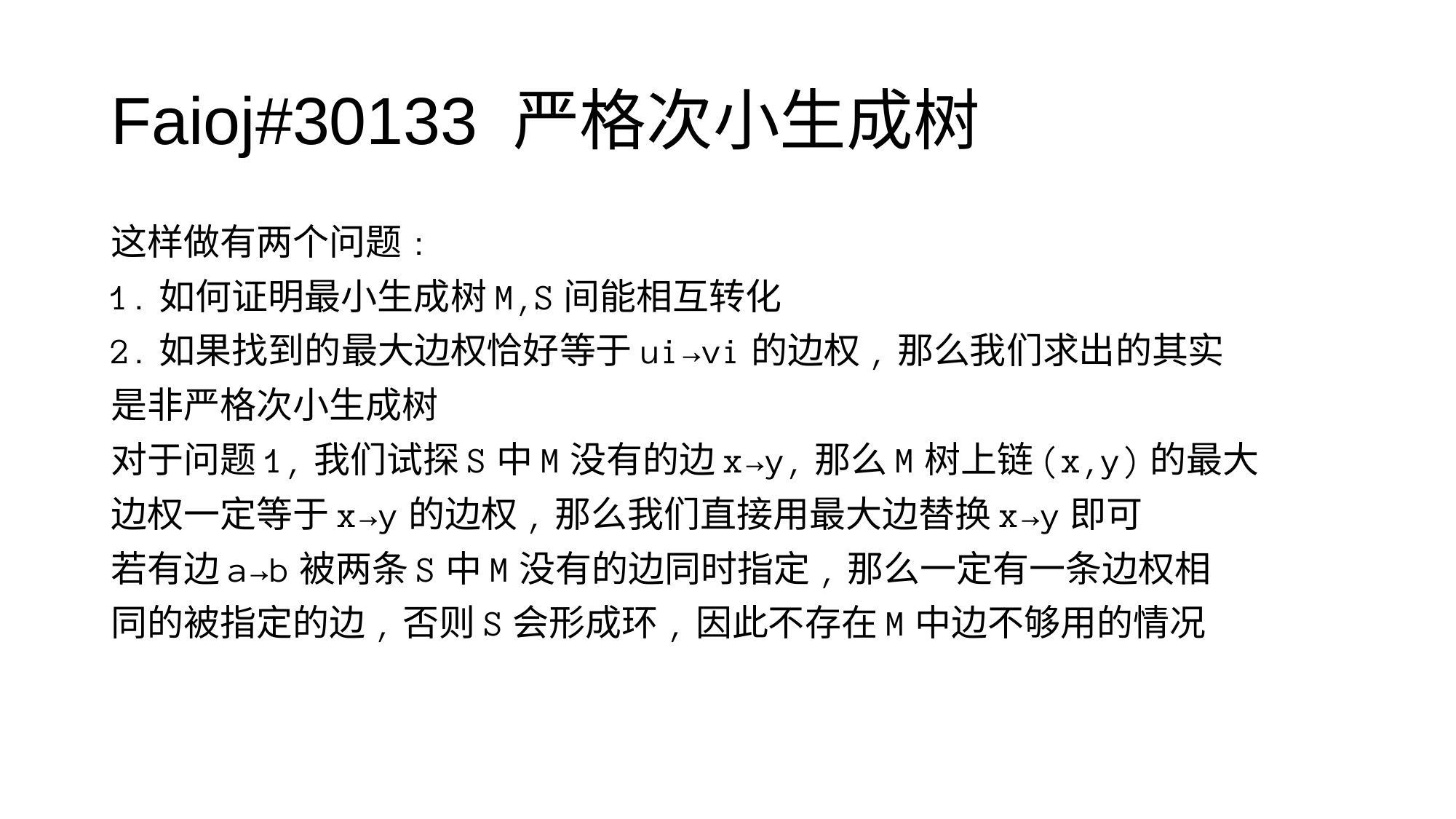

# Faioj#30133 严格次小生成树
这样做有两个问题:
1.如何证明最小生成树M,S间能相互转化
2.如果找到的最大边权恰好等于ui→vi的边权,那么我们求出的其实
是非严格次小生成树
对于问题1,我们试探S中M没有的边x→y,那么M树上链(x,y)的最大
边权一定等于x→y的边权,那么我们直接用最大边替换x→y即可
若有边a→b被两条S中M没有的边同时指定,那么一定有一条边权相
同的被指定的边,否则S会形成环,因此不存在M中边不够用的情况